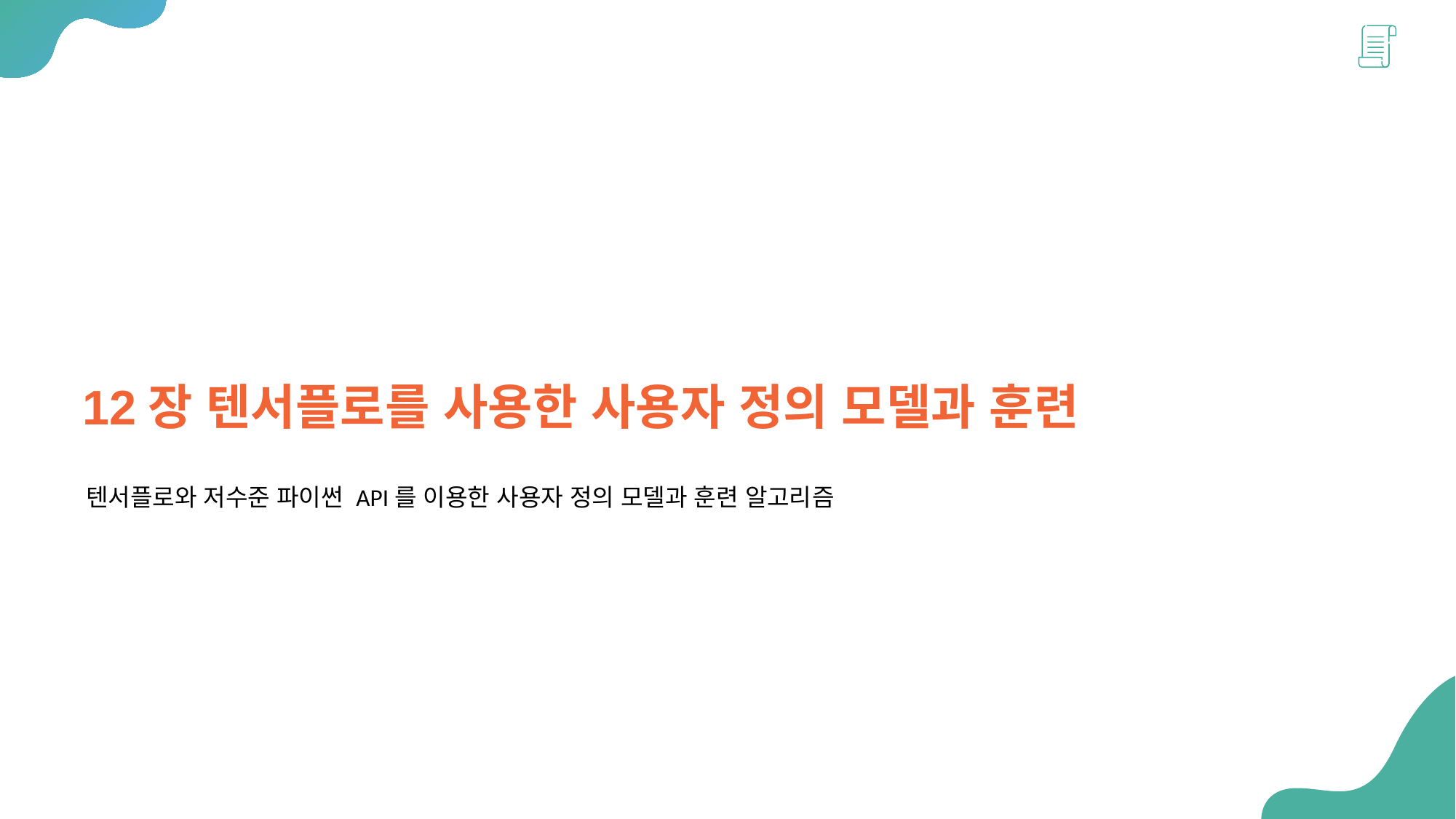

12장 텐서플로를 사용한 사용자 정의 모델과 훈련
텐서플로와 저수준 파이썬 API를 이용한 사용자 정의 모델과 훈련 알고리즘